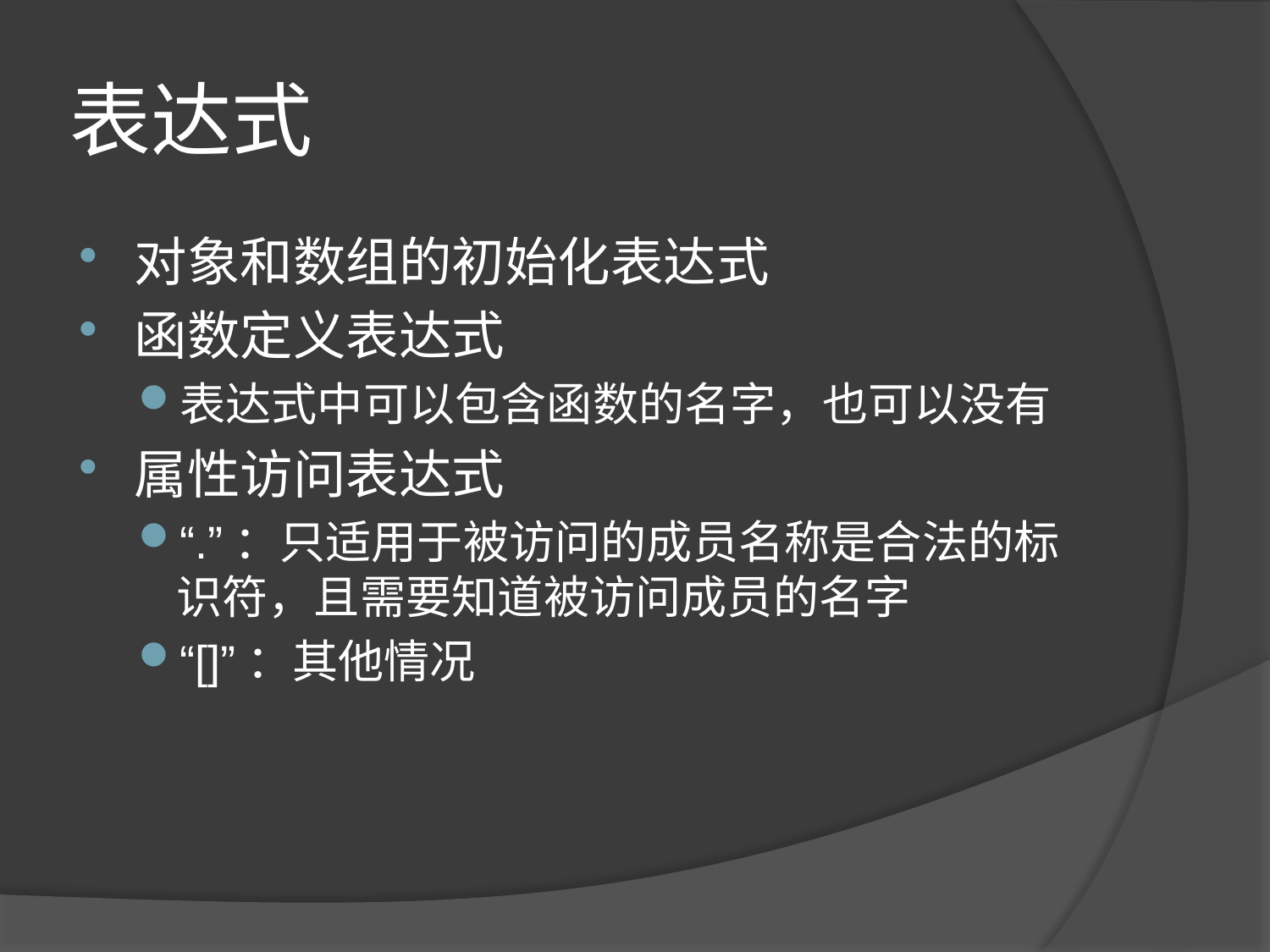

# 表达式
对象和数组的初始化表达式
函数定义表达式
表达式中可以包含函数的名字，也可以没有
属性访问表达式
“.”：只适用于被访问的成员名称是合法的标识符，且需要知道被访问成员的名字
“[]”：其他情况